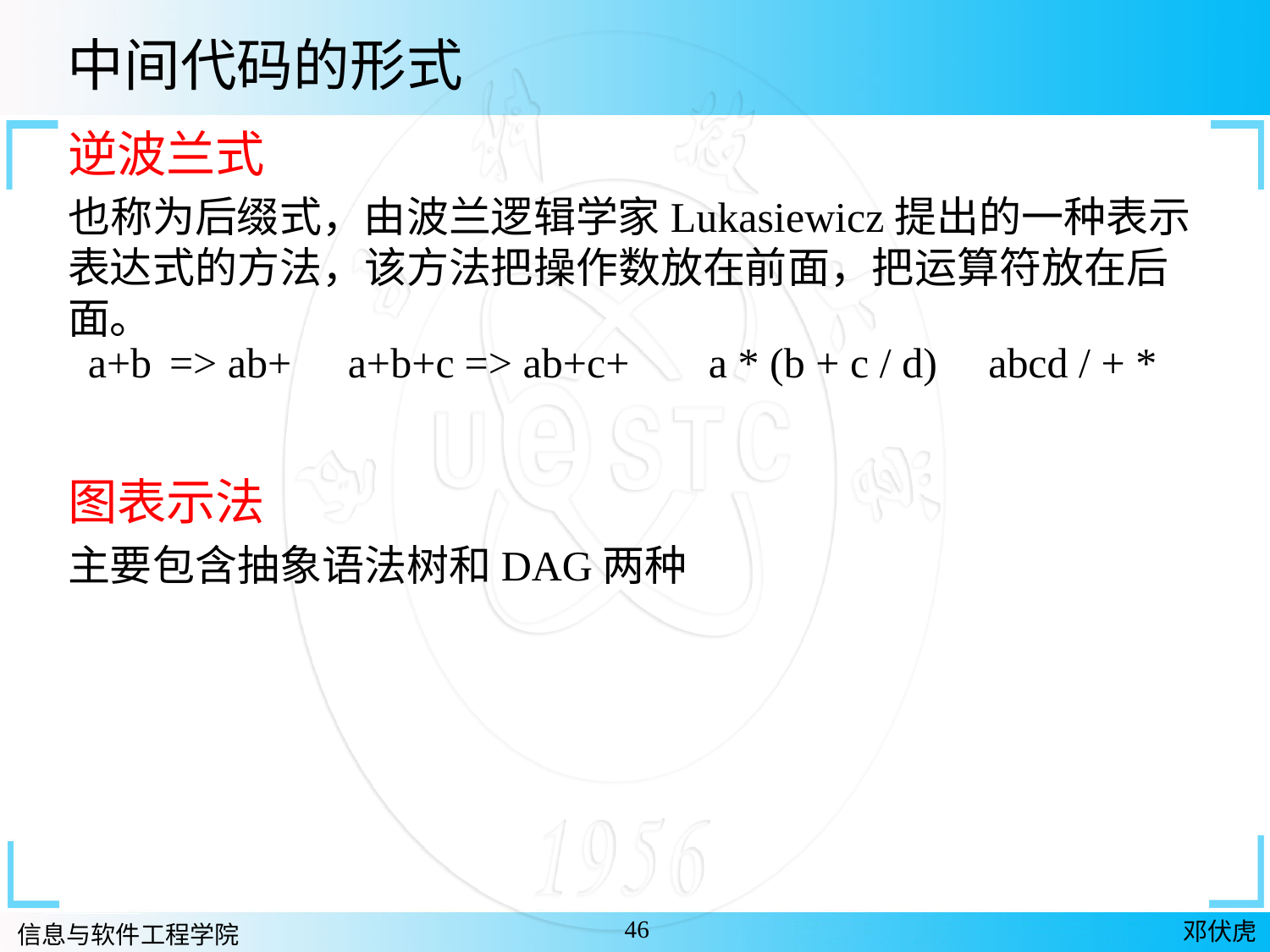

中间代码的形式
逆波兰式
也称为后缀式，由波兰逻辑学家Lukasiewicz提出的一种表示表达式的方法，该方法把操作数放在前面，把运算符放在后面。

图表示法
主要包含抽象语法树和DAG两种
a+b
=> ab+
a+b+c
=> ab+c+
a * (b + c / d)
abcd / + *
46
邓伏虎
信息与软件工程学院